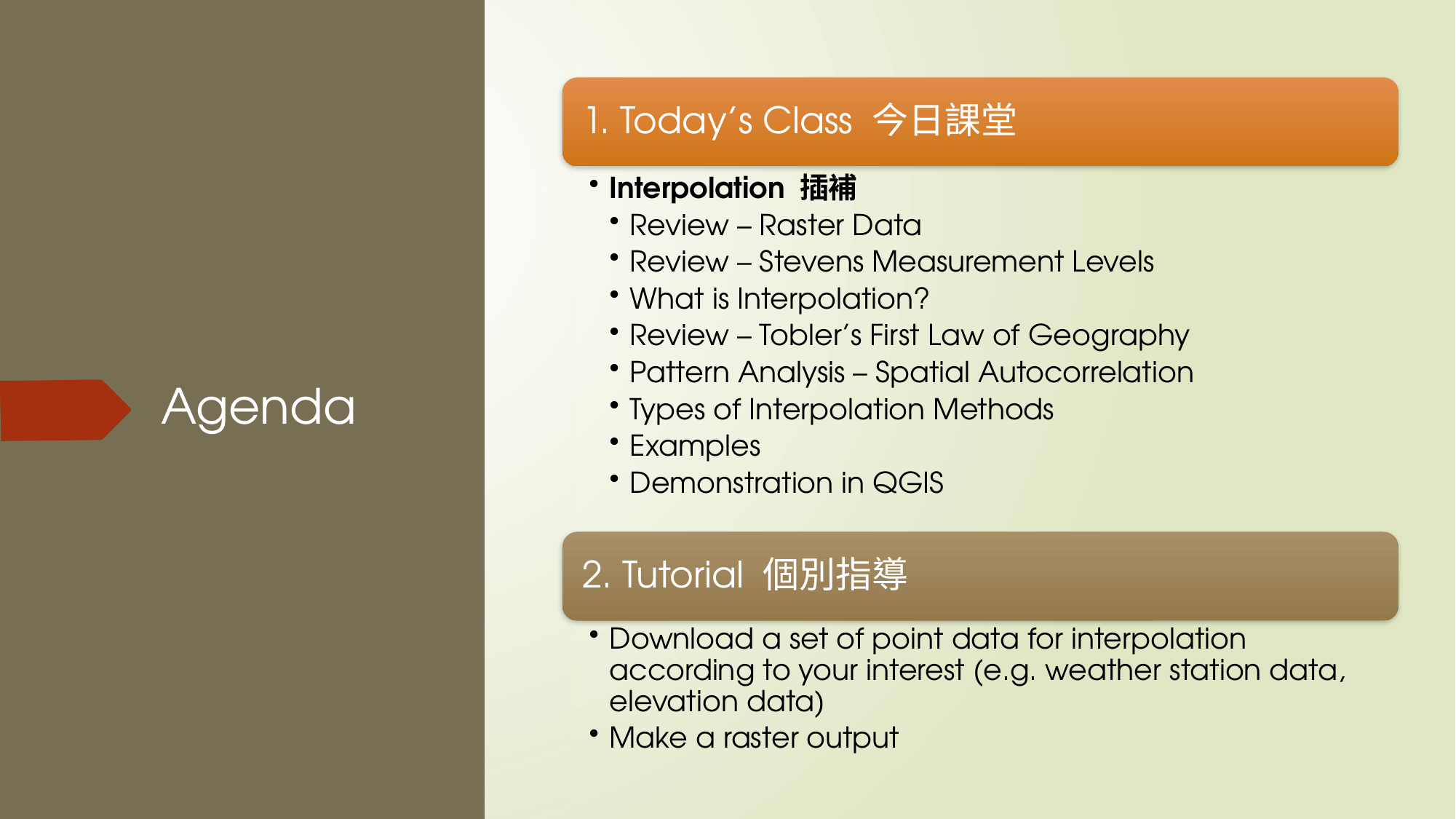

1. Today’s Class 今日課堂
Interpolation 插補
Review – Raster Data
Review – Stevens Measurement Levels
What is Interpolation?
Review – Tobler’s First Law of Geography
Pattern Analysis – Spatial Autocorrelation
Types of Interpolation Methods
Examples
Demonstration in QGIS
2. Tutorial 個別指導
Download a set of point data for interpolation according to your interest (e.g. weather station data, elevation data)
Make a raster output
# Agenda